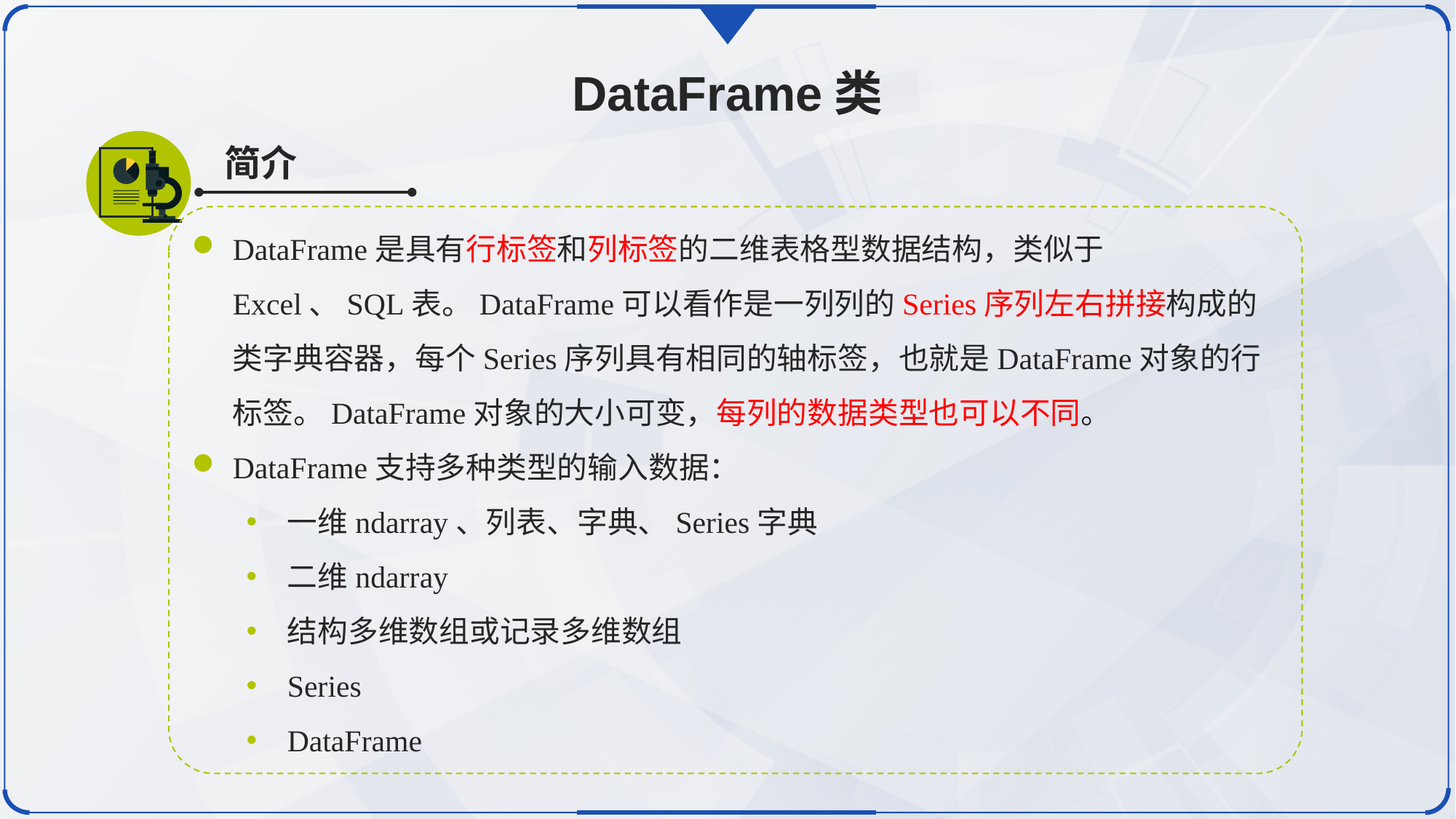

DataFrame类

简介

DataFrame是具有行标签和列标签的二维表格型数据结构，类似于Excel、SQL表。DataFrame可以看作是一列列的Series序列左右拼接构成的类字典容器，每个Series序列具有相同的轴标签，也就是DataFrame对象的行标签。DataFrame对象的大小可变，每列的数据类型也可以不同。
DataFrame支持多种类型的输入数据：
一维ndarray、列表、字典、Series字典
二维ndarray
结构多维数组或记录多维数组
Series
DataFrame